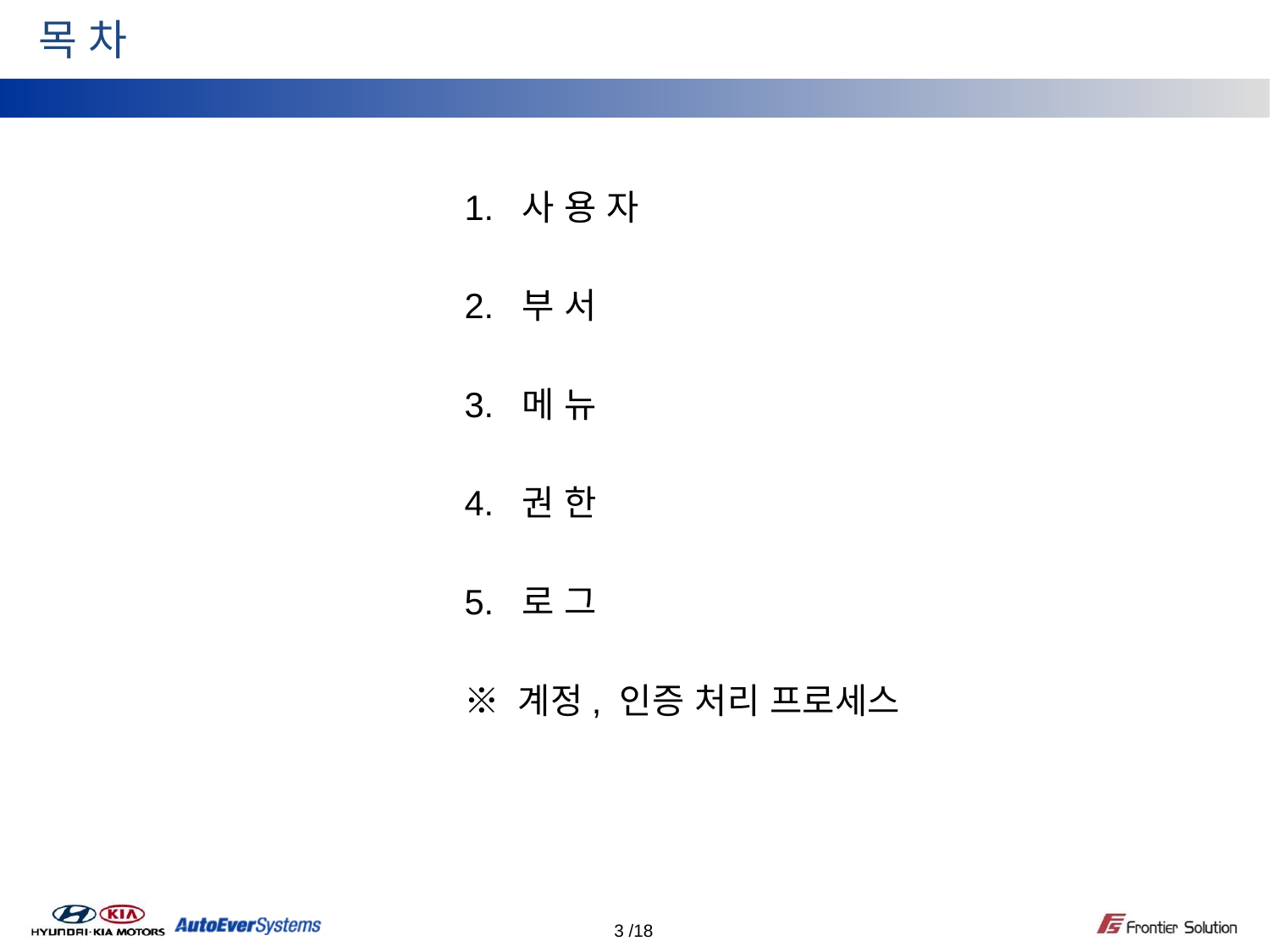

목 차
1.  사 용 자

2.  부 서

3.  메 뉴

4.  권 한

5.  로 그

※ 계정, 인증 처리 프로세스